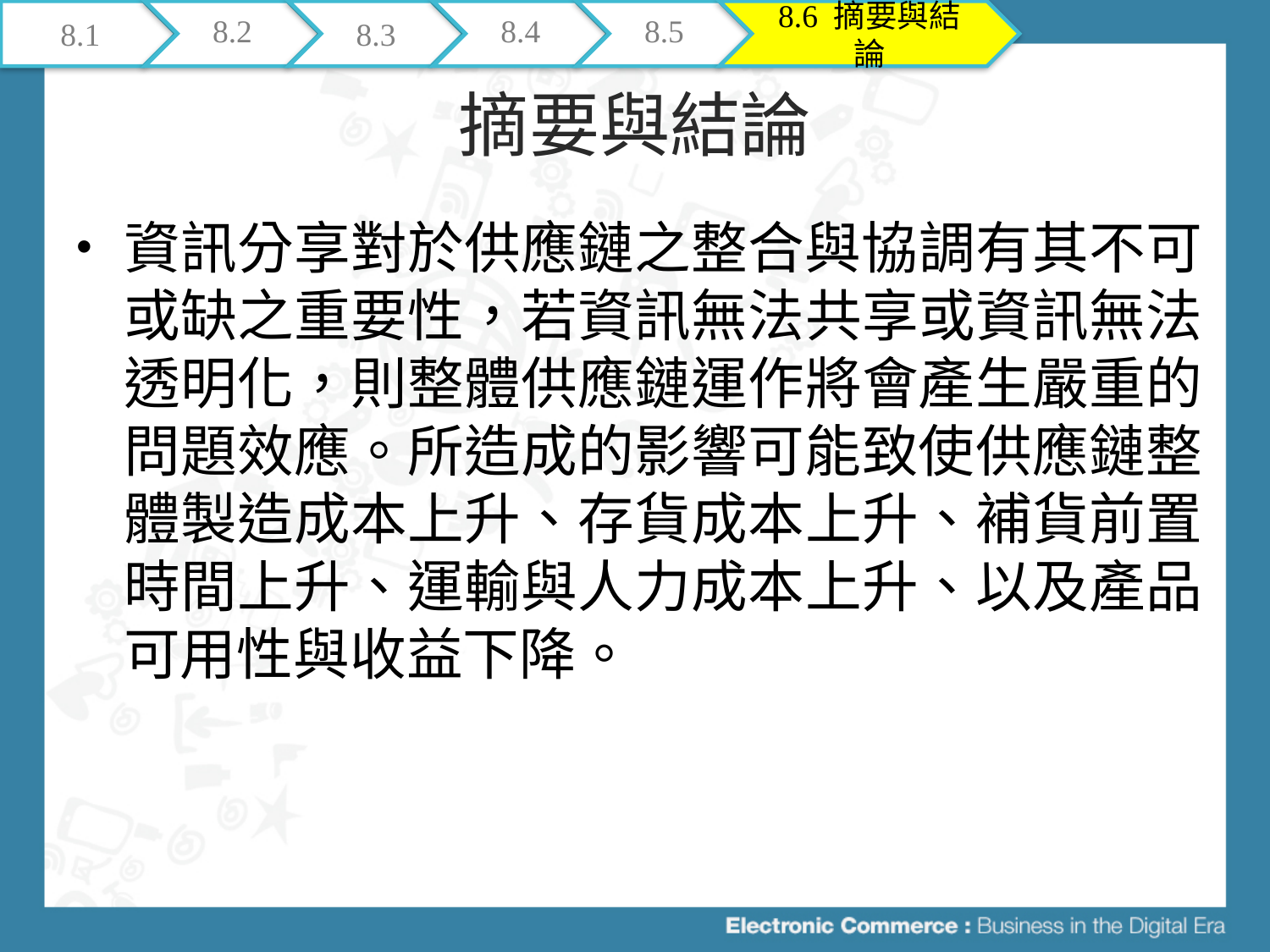

8.1
8.2
8.3
8.4
8.5
8.6 摘要與結論
# 摘要與結論
資訊分享對於供應鏈之整合與協調有其不可或缺之重要性，若資訊無法共享或資訊無法透明化，則整體供應鏈運作將會產生嚴重的問題效應。所造成的影響可能致使供應鏈整體製造成本上升、存貨成本上升、補貨前置時間上升、運輸與人力成本上升、以及產品可用性與收益下降。